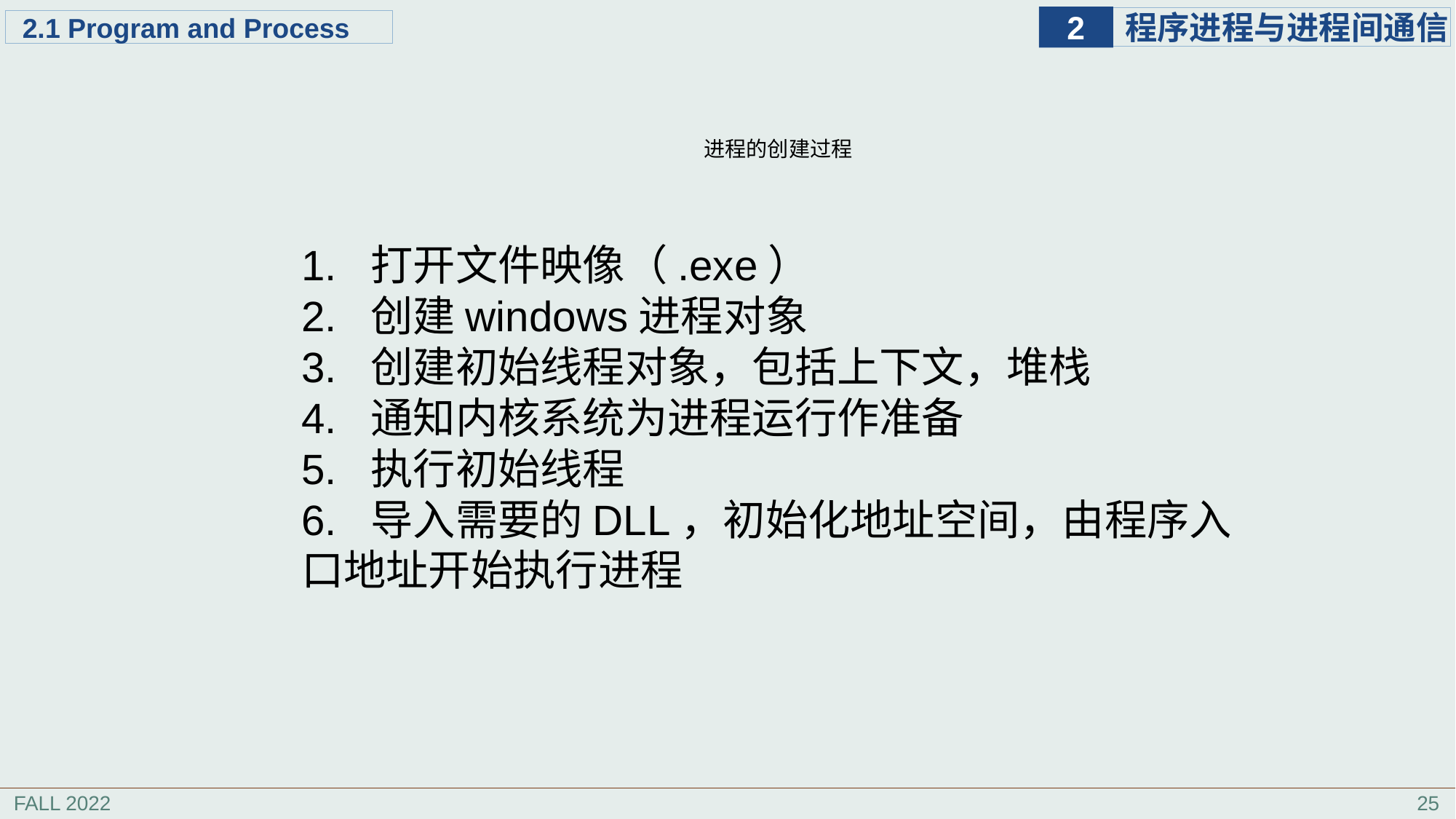

进程的创建过程
1.  打开文件映像（.exe）
2.  创建windows进程对象
3.  创建初始线程对象，包括上下文，堆栈
4.  通知内核系统为进程运行作准备
5.  执行初始线程
6.  导入需要的DLL，初始化地址空间，由程序入口地址开始执行进程